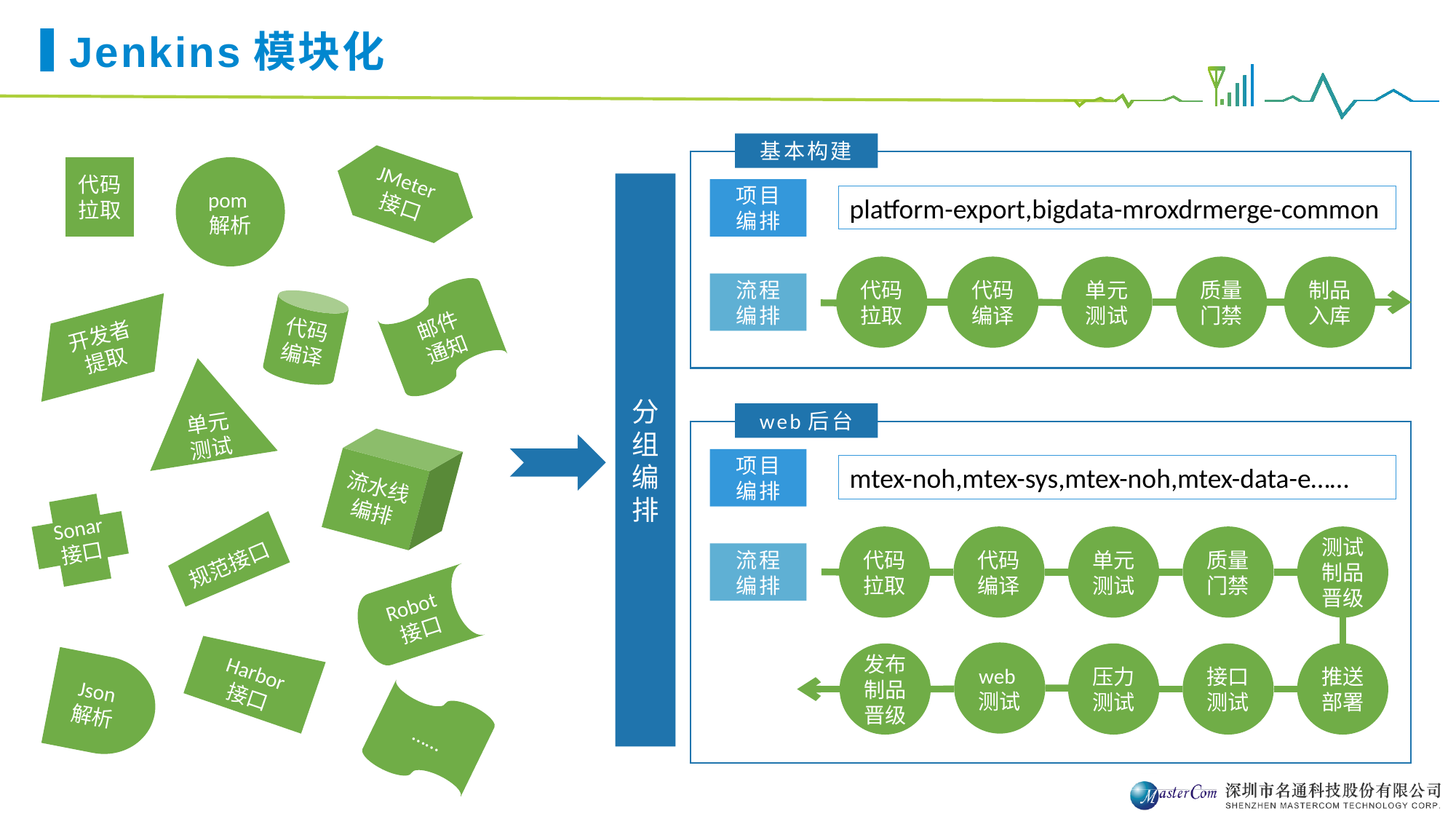

# Jenkins模块化
基本构建

代码
拉取
pom解析
JMeter接口
分组编排
项目
编排
platform-export,bigdata-mroxdrmerge-common
代码拉取
代码编译
单元测试
质量门禁
制品入库
流程
编排
邮件
通知
代码
编译
开发者
提取
单元测试
web后台

流水线
编排
项目
编排
mtex-noh,mtex-sys,mtex-noh,mtex-data-e……
Sonar
接口
代码拉取
代码编译
单元测试
质量门禁
测试制品晋级
规范接口
流程
编排
Robot接口
Harbor
接口
web测试
发布制品晋级
压力测试
接口测试
推送部署
Json
解析
……